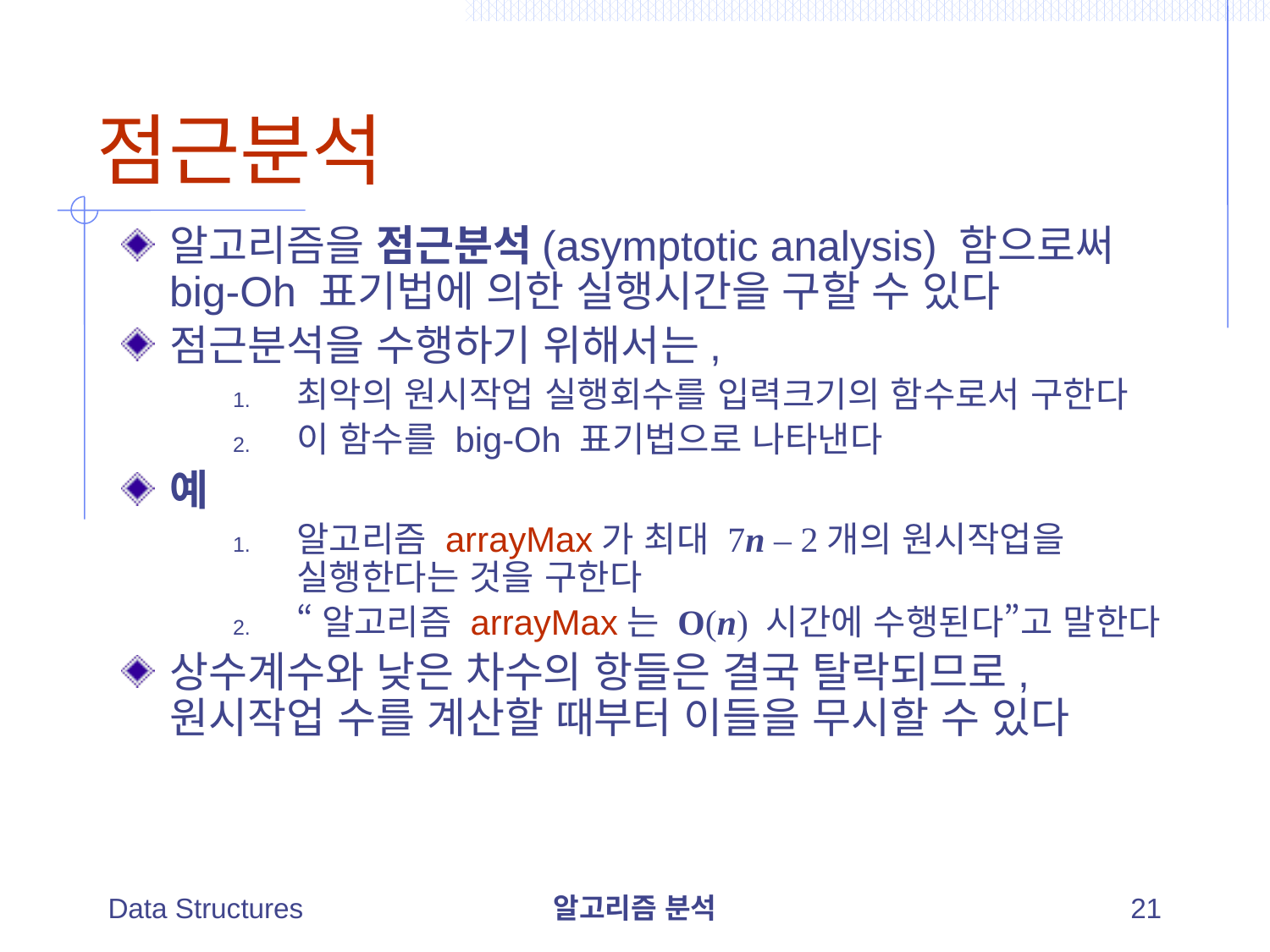

# 점근분석
알고리즘을 점근분석(asymptotic analysis) 함으로써 big-Oh 표기법에 의한 실행시간을 구할 수 있다
점근분석을 수행하기 위해서는,
최악의 원시작업 실행회수를 입력크기의 함수로서 구한다
이 함수를 big-Oh 표기법으로 나타낸다
예
알고리즘 arrayMax가 최대 7n – 2개의 원시작업을 실행한다는 것을 구한다
“알고리즘 arrayMax는 O(n) 시간에 수행된다”고 말한다
상수계수와 낮은 차수의 항들은 결국 탈락되므로, 원시작업 수를 계산할 때부터 이들을 무시할 수 있다
Data Structures
알고리즘 분석
21